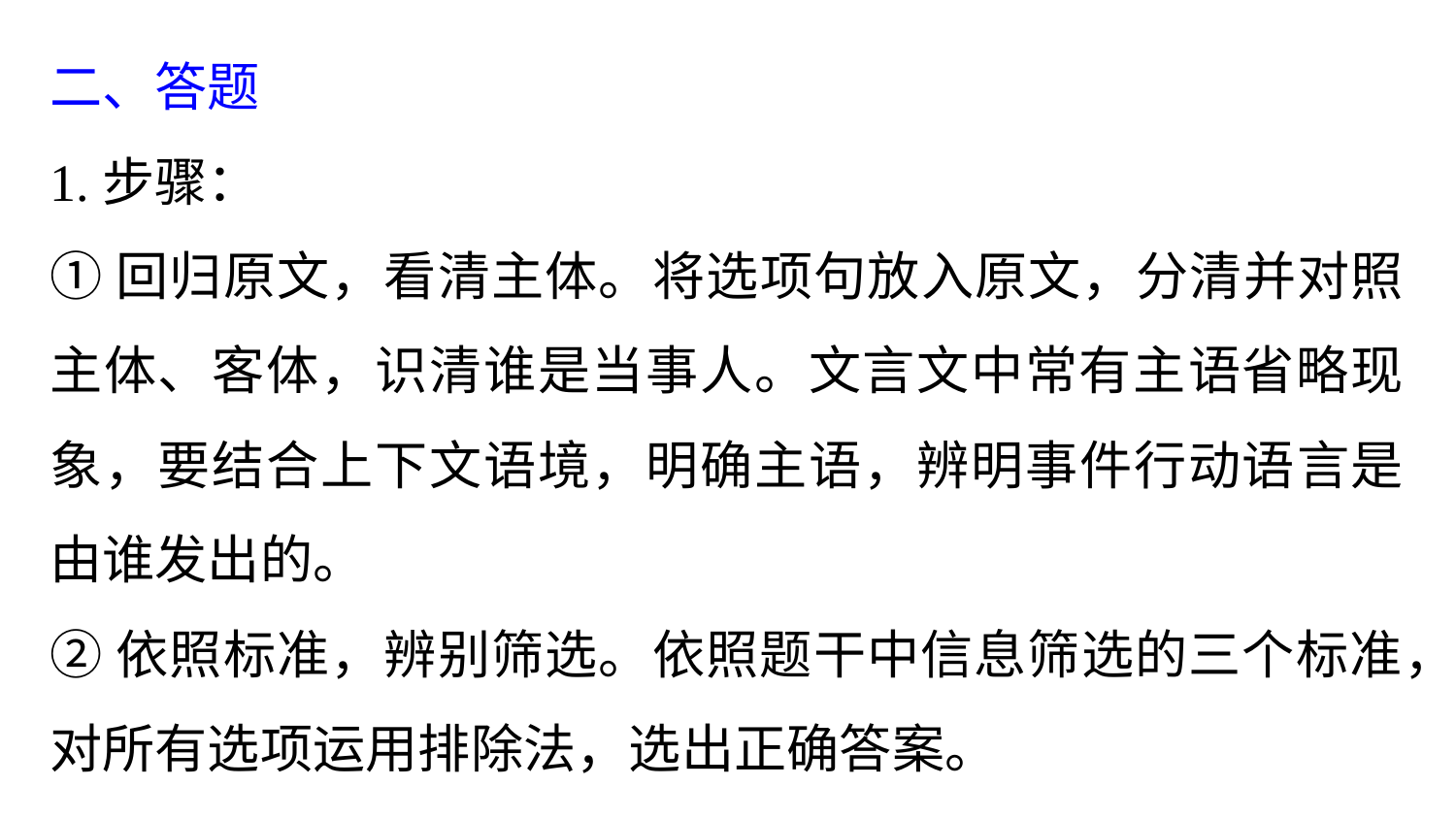

二、答题
1.步骤：
①回归原文，看清主体。将选项句放入原文，分清并对照主体、客体，识清谁是当事人。文言文中常有主语省略现象，要结合上下文语境，明确主语，辨明事件行动语言是由谁发出的。
②依照标准，辨别筛选。依照题干中信息筛选的三个标准，对所有选项运用排除法，选出正确答案。